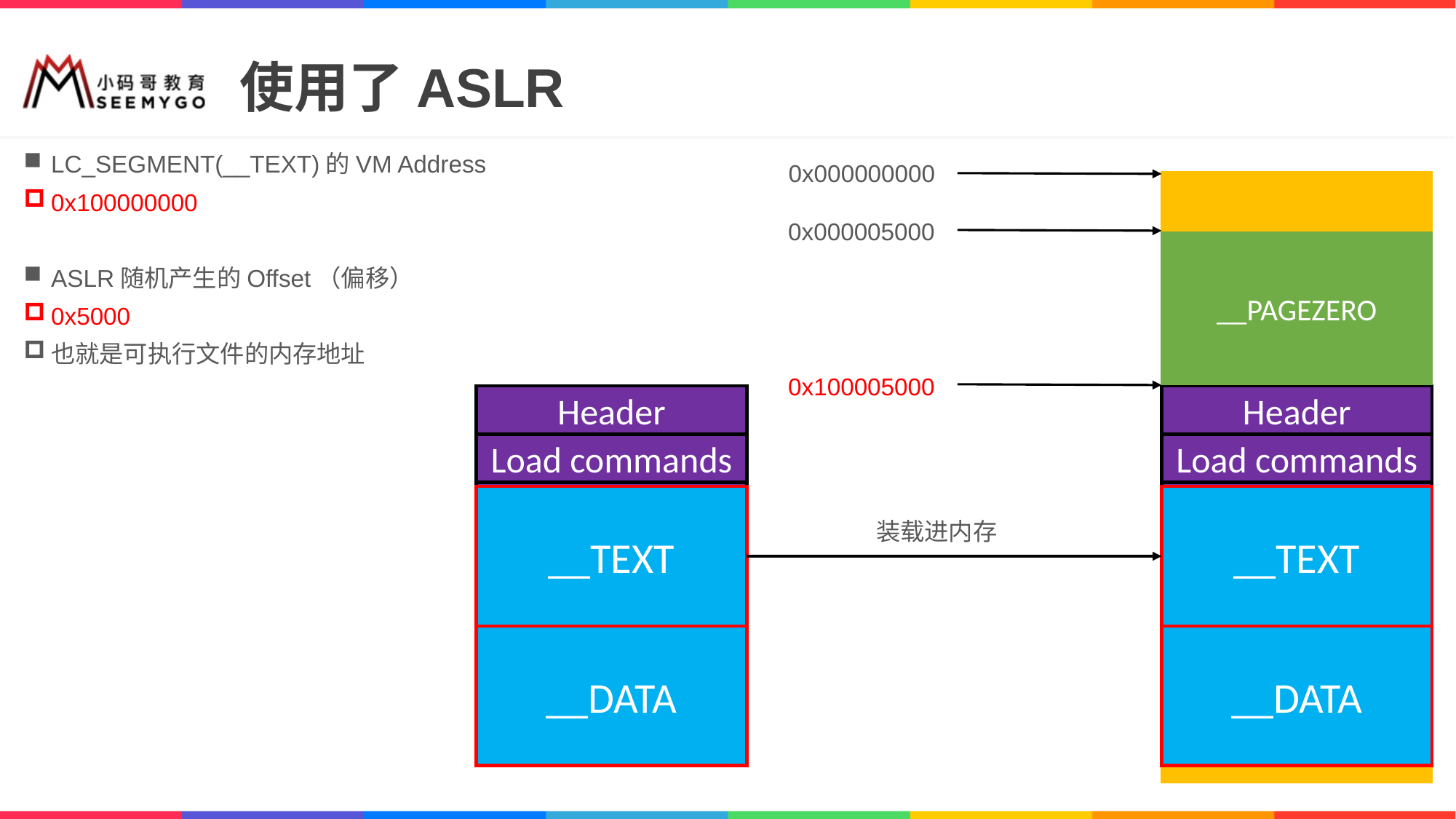

# 使用了ASLR
0x000000000
LC_SEGMENT(__TEXT)的VM Address
0x100000000

ASLR随机产生的Offset（偏移）
0x5000
也就是可执行文件的内存地址
虚拟内存
0x000005000
__PAGEZERO
0x100005000
Mach-O可执行文件
Header
Load commands
Raw Data
__TEXT
__DATA
Mach-O可执行文件
Header
Load commands
Raw Data
__TEXT
__DATA
装载进内存